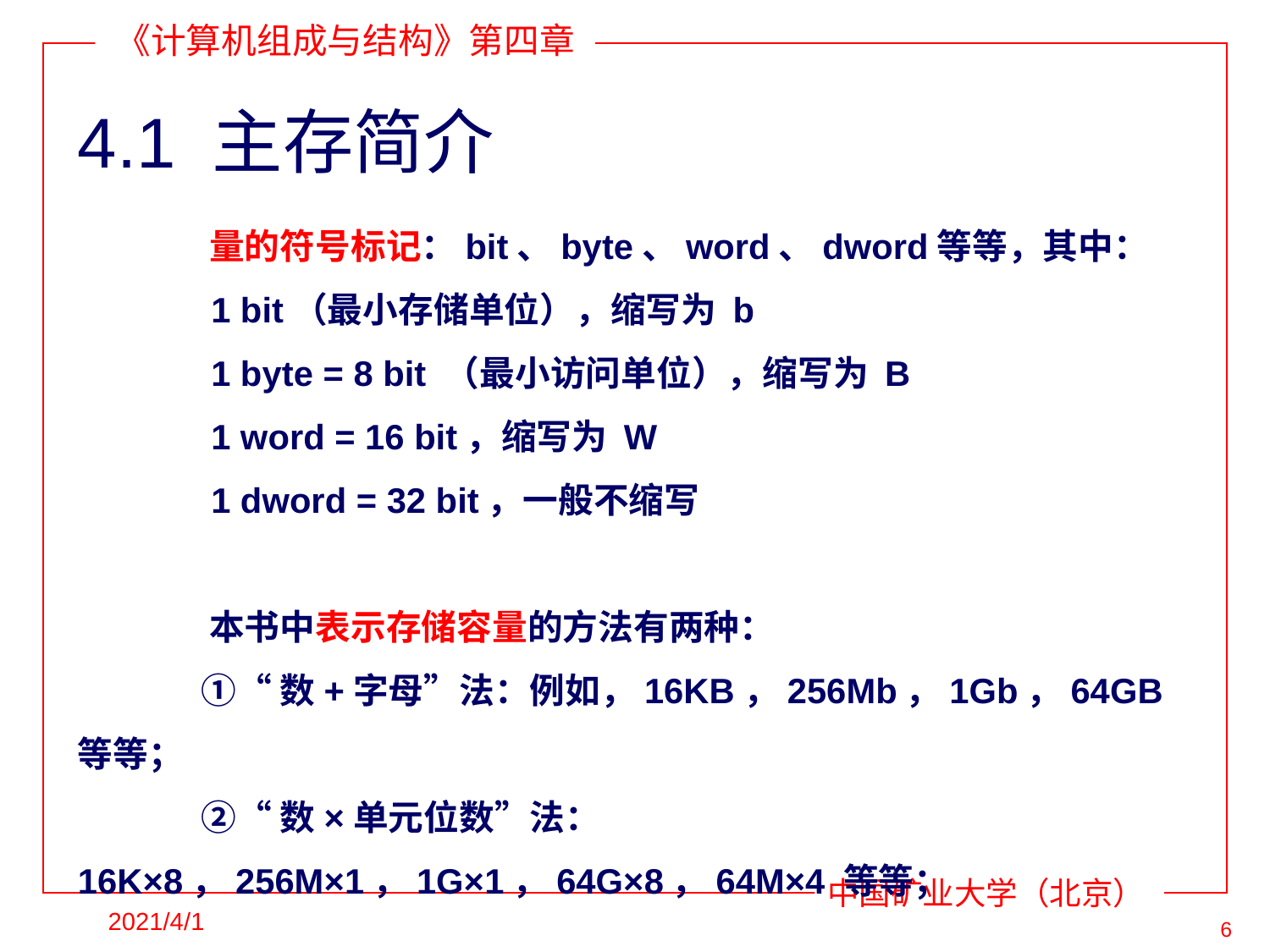

# 4.1 主存简介
      量的符号标记：bit、byte、word、dword等等，其中：
      1 bit（最小存储单位），缩写为 b
      1 byte = 8 bit （最小访问单位），缩写为 B
      1 word = 16 bit，缩写为 W
      1 dword = 32 bit，一般不缩写

      本书中表示存储容量的方法有两种：
      ①“数+字母”法：例如，16KB，256Mb，1Gb，64GB等等；
      ②“数×单元位数”法：16K×8，256M×1，1G×1，64G×8，64M×4 等等；
2021/4/1